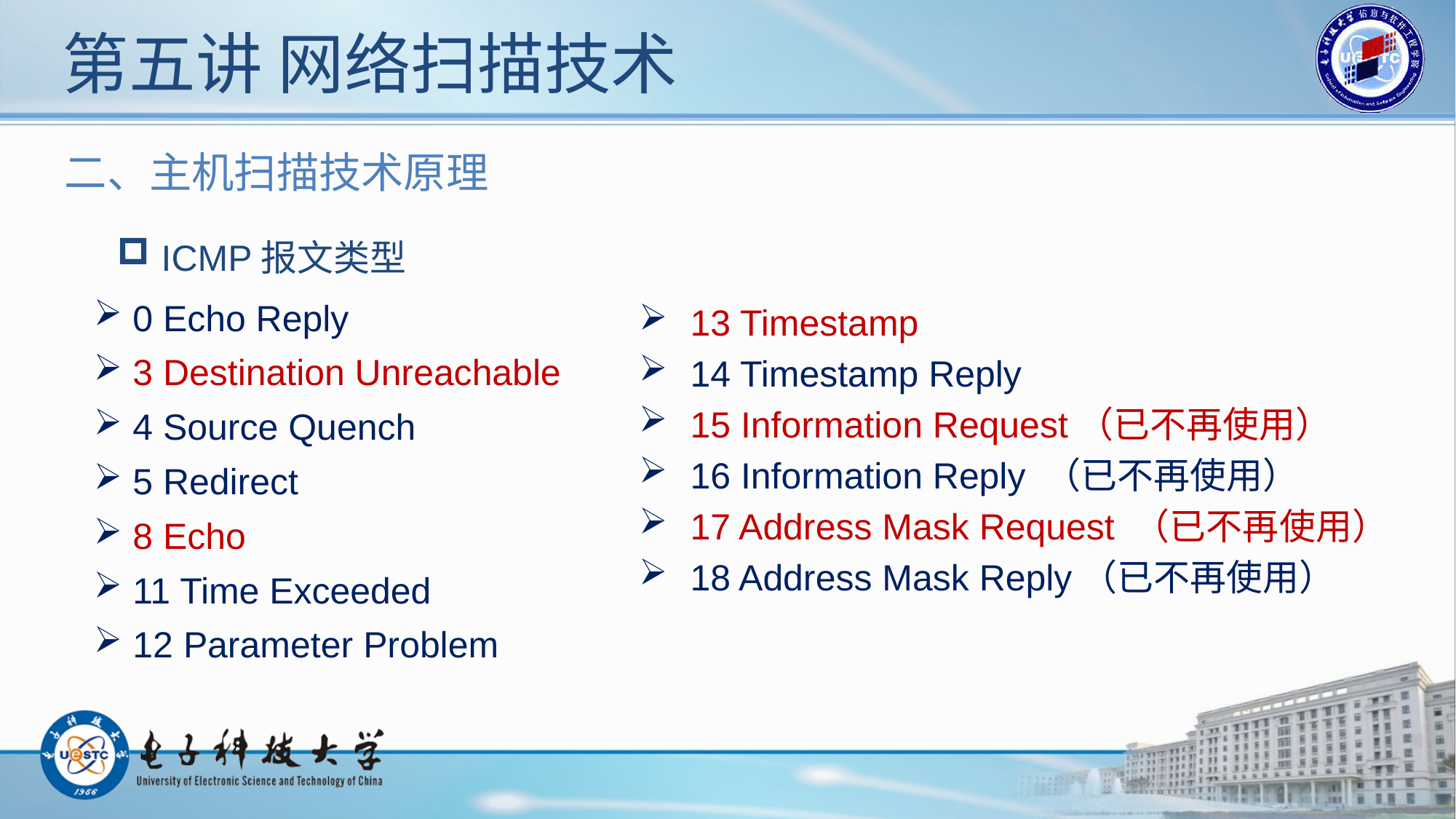

# 第五讲 网络扫描技术
二、主机扫描技术原理
 ICMP报文类型
 0 Echo Reply
 3 Destination Unreachable
 4 Source Quench
 5 Redirect
 8 Echo
 11 Time Exceeded
 12 Parameter Problem
 13 Timestamp
 14 Timestamp Reply
 15 Information Request（已不再使用）
 16 Information Reply （已不再使用）
 17 Address Mask Request （已不再使用）
 18 Address Mask Reply（已不再使用）